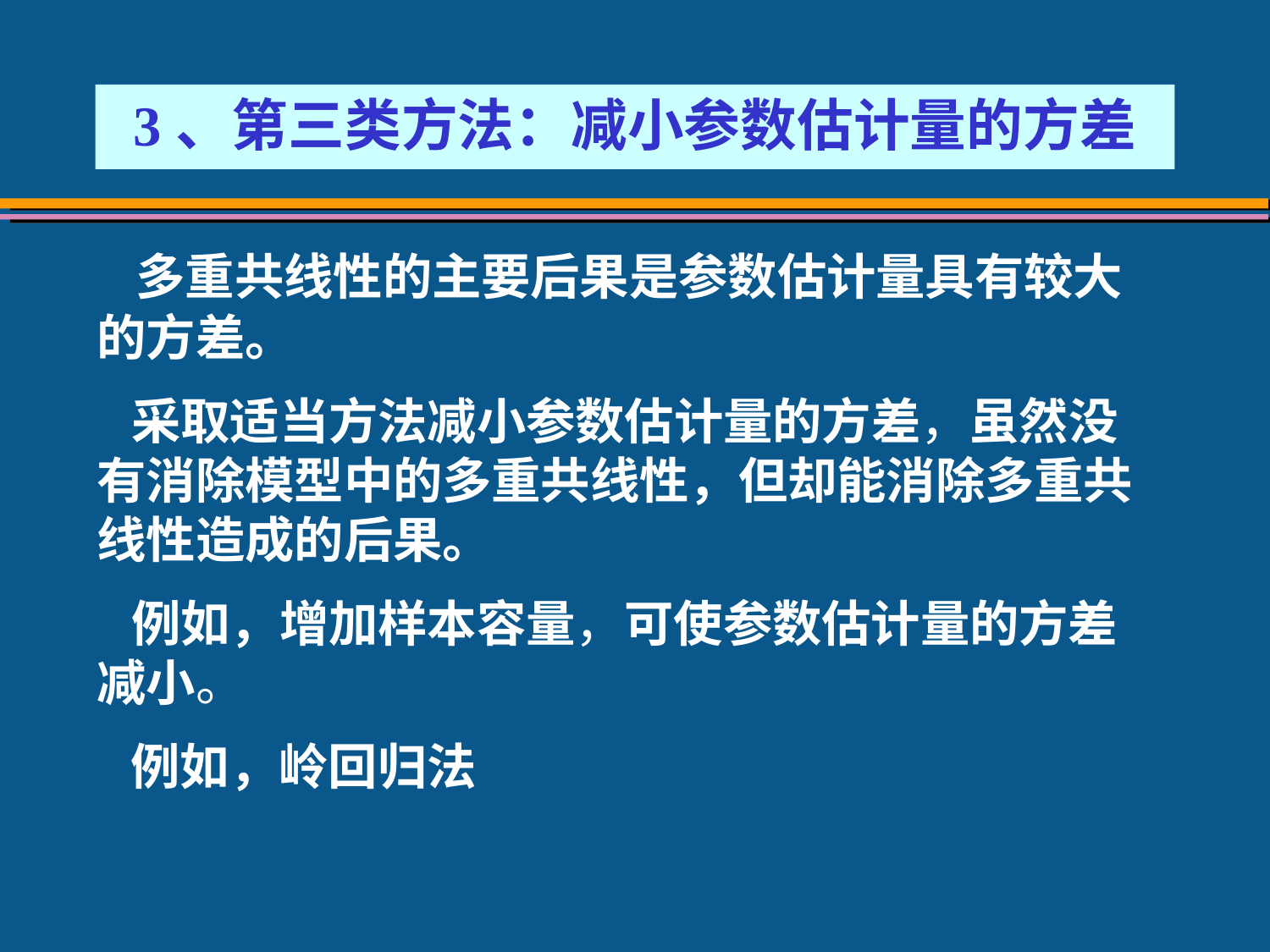

# 3、第三类方法：减小参数估计量的方差
  多重共线性的主要后果是参数估计量具有较大的方差。
  采取适当方法减小参数估计量的方差，虽然没有消除模型中的多重共线性，但却能消除多重共线性造成的后果。
  例如，增加样本容量，可使参数估计量的方差减小。
  例如，岭回归法